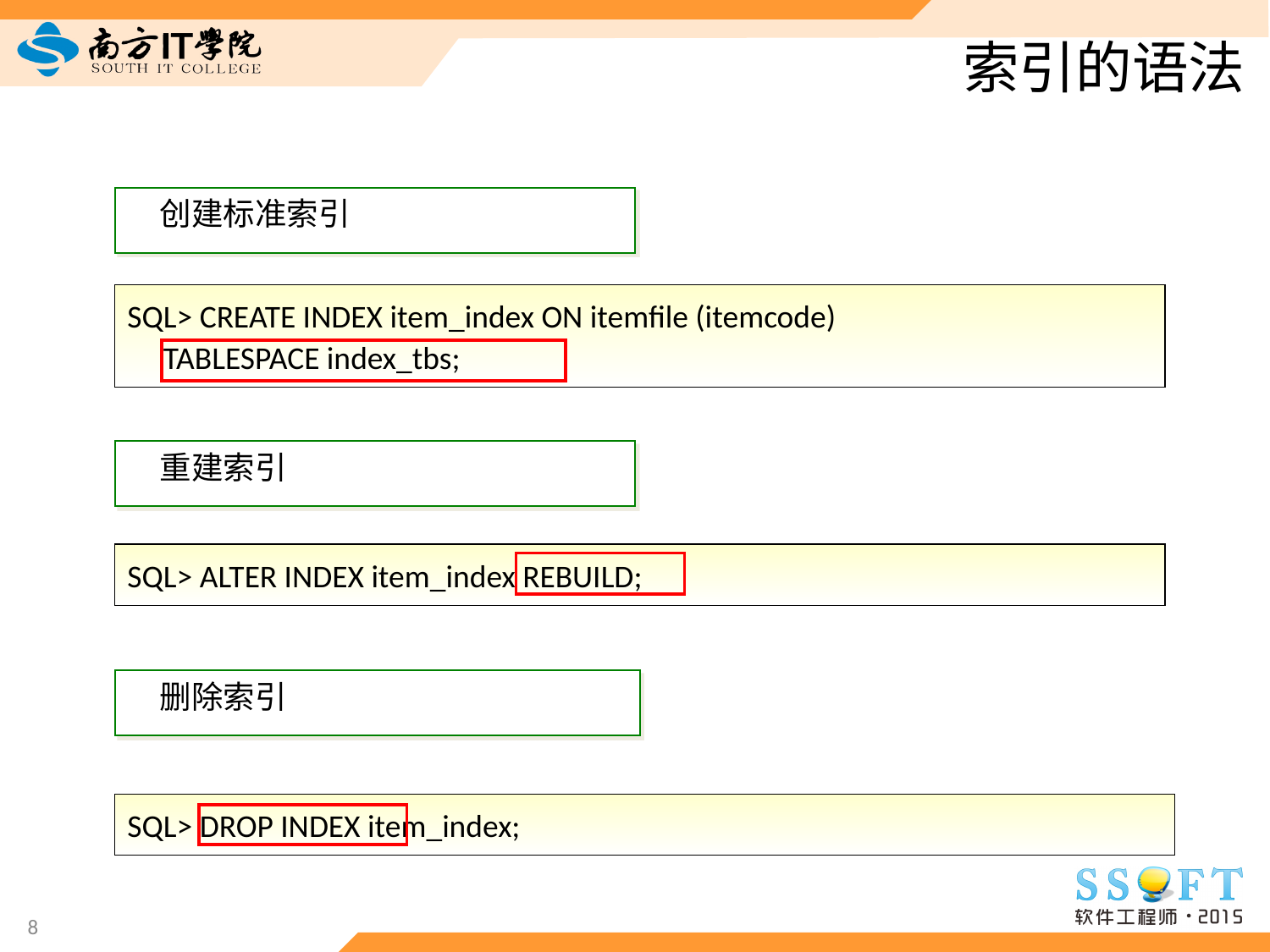

# 索引的语法
创建标准索引
SQL> CREATE INDEX item_index ON itemfile (itemcode)
     TABLESPACE index_tbs;

重建索引
SQL> ALTER INDEX item_index REBUILD;

删除索引
SQL> DROP INDEX item_index;

8